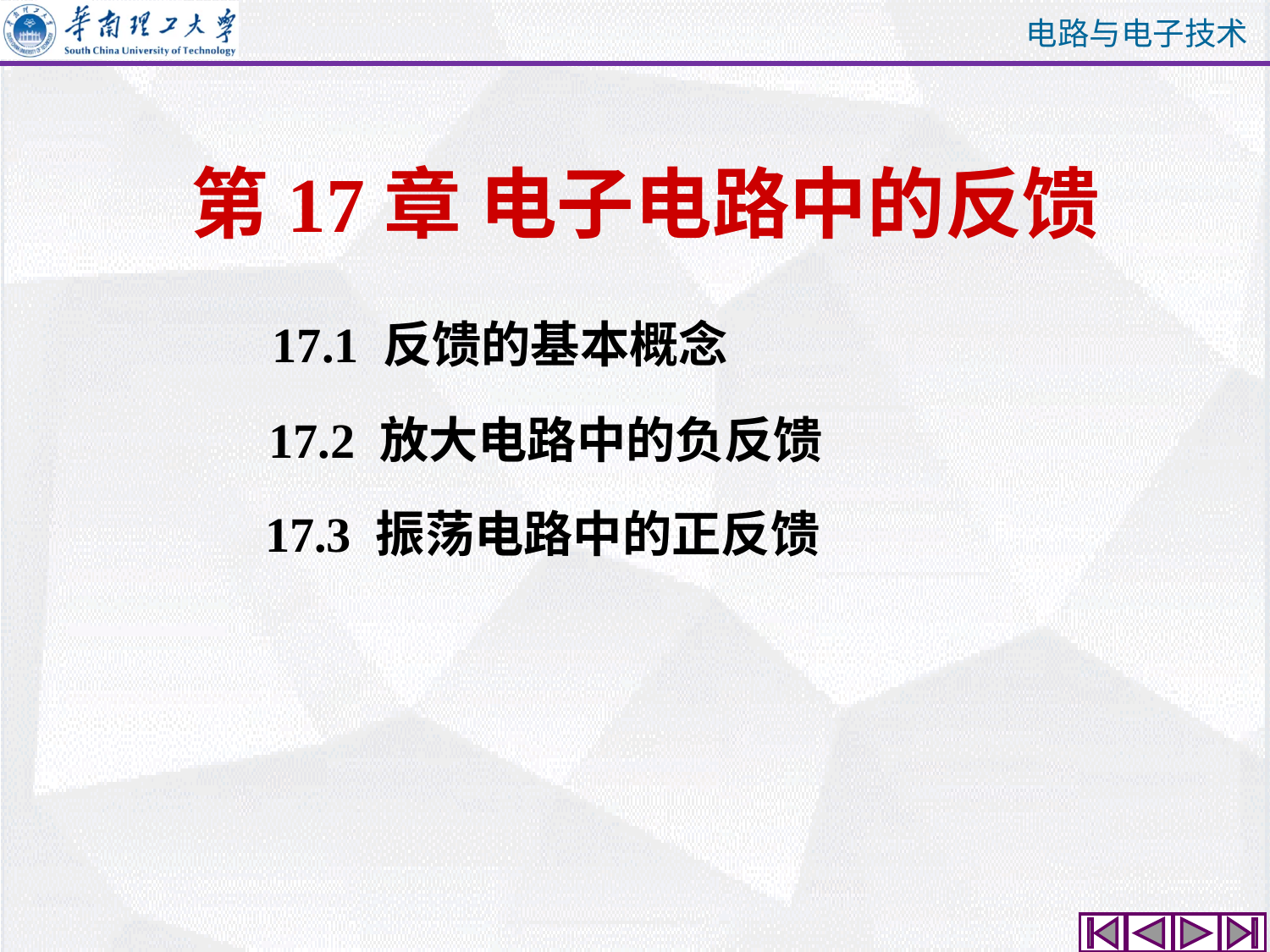

第17章 电子电路中的反馈
17.1 反馈的基本概念
17.2 放大电路中的负反馈
17.3 振荡电路中的正反馈